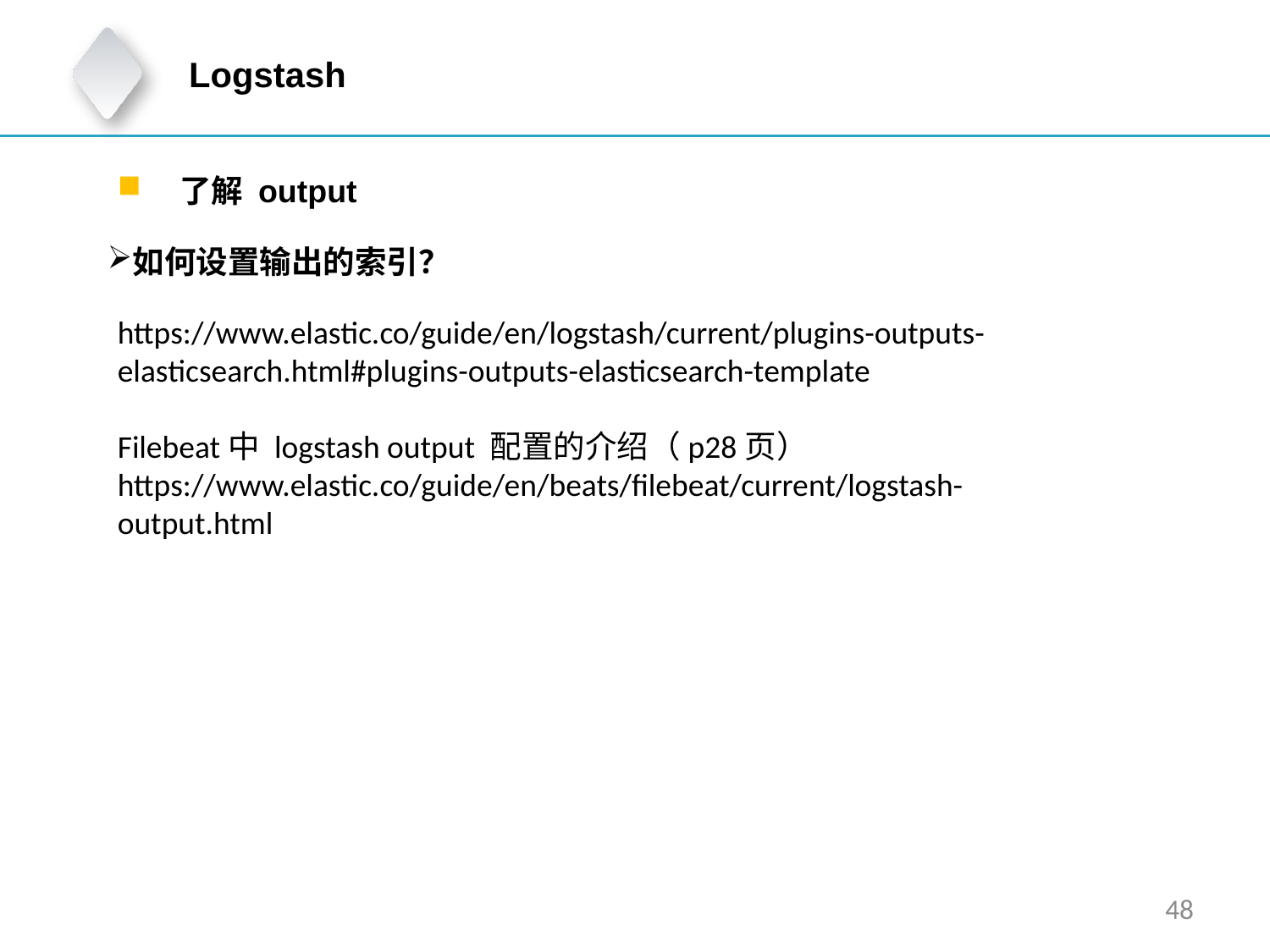

Logstash
 了解 output
如何设置输出的索引？
https://www.elastic.co/guide/en/logstash/current/plugins-outputs-elasticsearch.html#plugins-outputs-elasticsearch-template

Filebeat中 logstash output 配置的介绍（p28页）
https://www.elastic.co/guide/en/beats/filebeat/current/logstash-output.html

48